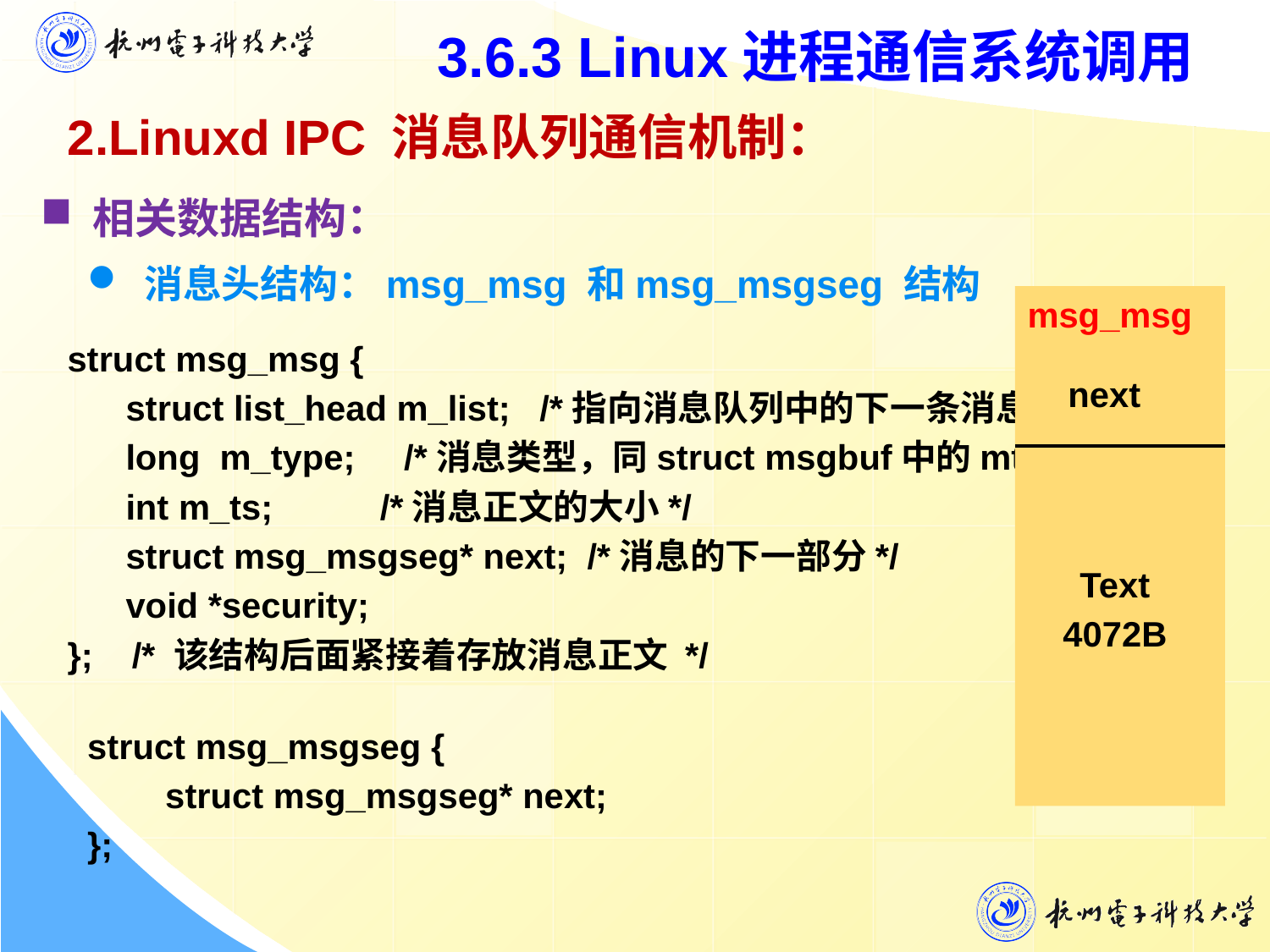

3.6.3 Linux进程通信系统调用
2.Linuxd IPC 消息队列通信机制：
 相关数据结构：
 消息头结构：msg_msg 和msg_msgseg 结构

msg_msg
struct msg_msg {
      struct list_head m_list;   /*指向消息队列中的下一条消息 */
      long  m_type;     /*消息类型，同struct msgbuf中的mtype*/
      int m_ts;           /*消息正文的大小*/
      struct msg_msgseg* next;  /*消息的下一部分*/
      void *security;
};    /* 该结构后面紧接着存放消息正文 */
next
Text
4072B
struct msg_msgseg {
        struct msg_msgseg* next;
};